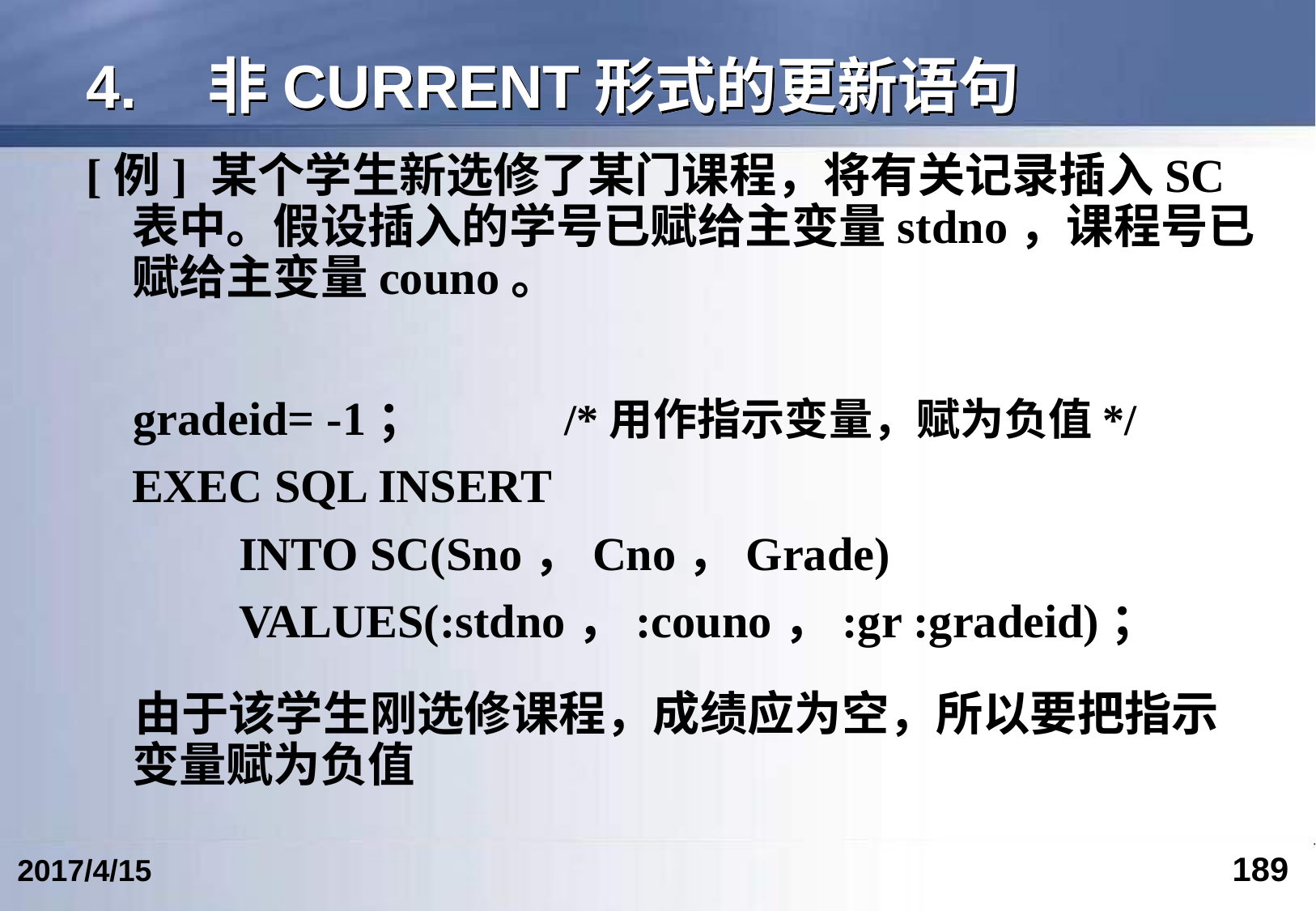

# 4.	非CURRENT形式的更新语句
[例] 某个学生新选修了某门课程，将有关记录插入SC表中。假设插入的学号已赋给主变量stdno，课程号已赋给主变量couno。

    gradeid= -1；            /*用作指示变量，赋为负值*/
	EXEC SQL INSERT
             INTO SC(Sno，Cno，Grade)
             VALUES(:stdno，:couno，:gr :gradeid)；

    由于该学生刚选修课程，成绩应为空，所以要把指示变量赋为负值
189
2017/4/15